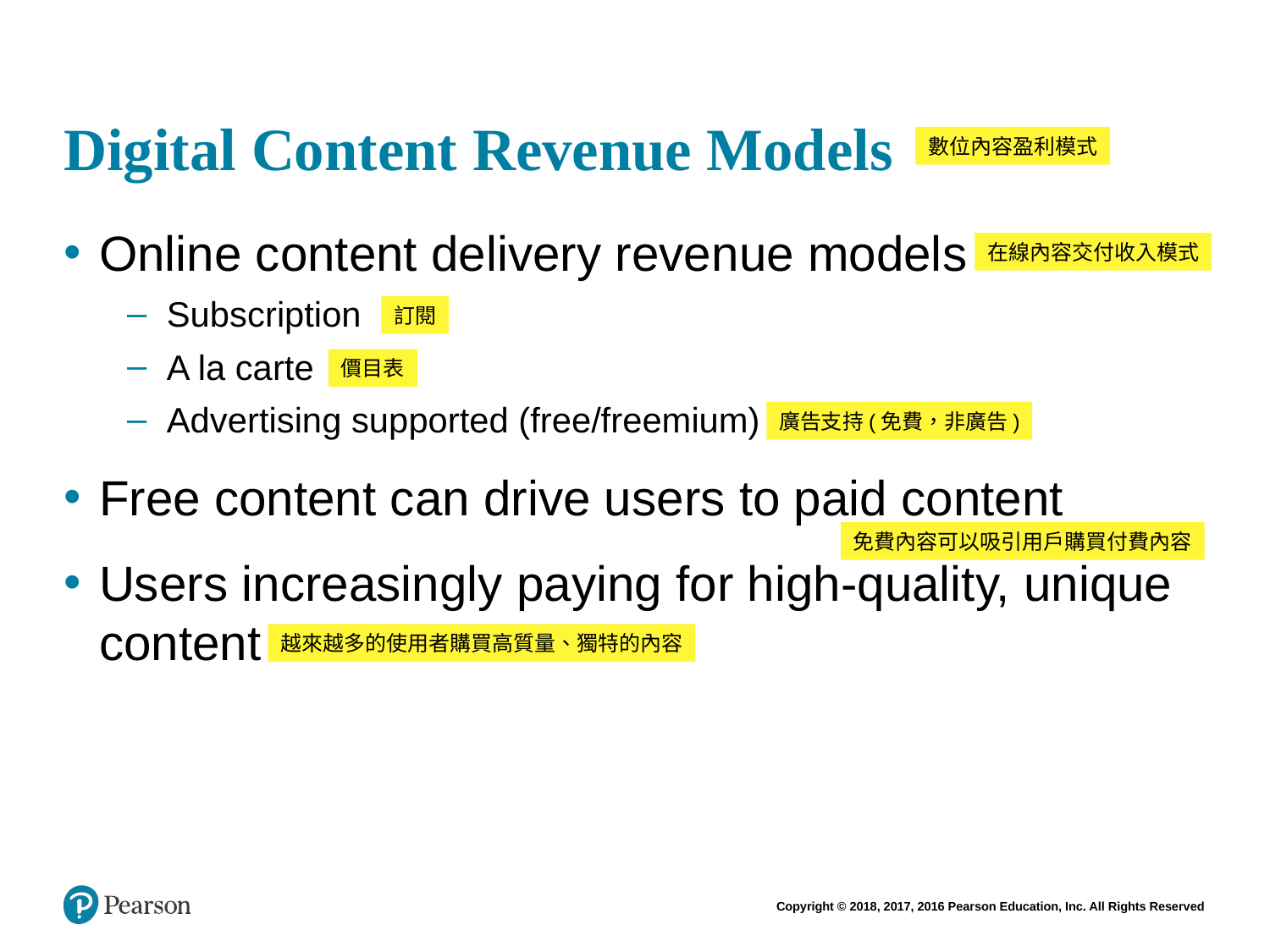

# Digital Content Revenue Models
數位內容盈利模式
Online content delivery revenue models
Subscription
A la carte
Advertising supported (free/freemium)
Free content can drive users to paid content
Users increasingly paying for high-quality, unique content
在線內容交付收入模式
訂閱
價目表
廣告支持(免費，非廣告)
免費內容可以吸引用戶購買付費內容
越來越多的使用者購買高質量、獨特的內容